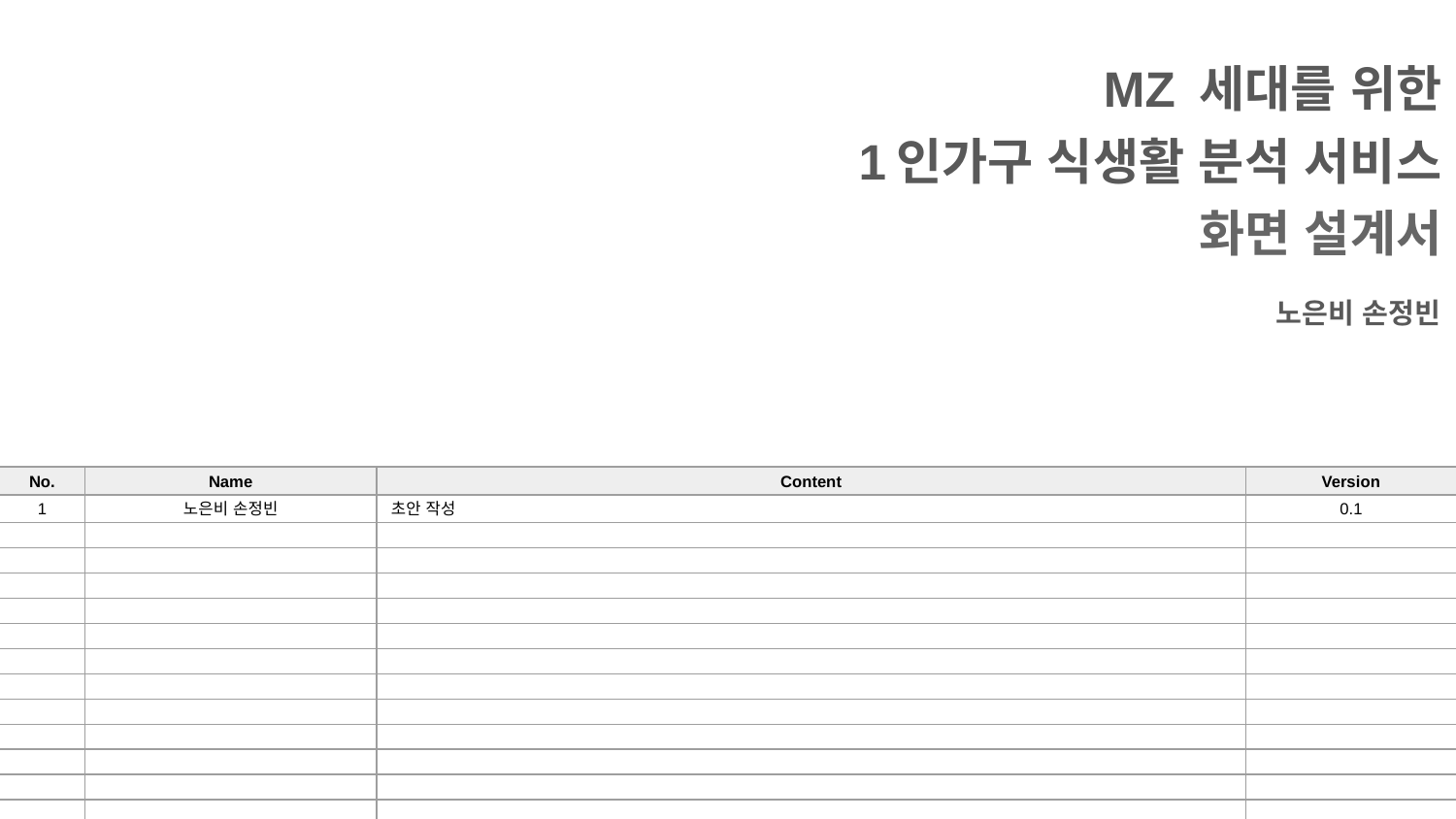

MZ 세대를 위한
1인가구 식생활 분석 서비스
화면 설계서
노은비 손정빈
| No. | Name | Content | Version |
| --- | --- | --- | --- |
| 1 | 노은비 손정빈 | 초안 작성 | 0.1 |
|  |  |  |  |
|  |  |  |  |
|  |  |  |  |
|  |  |  |  |
|  |  |  |  |
|  |  |  |  |
|  |  |  |  |
|  |  |  |  |
|  |  |  |  |
|  |  |  |  |
|  |  |  |  |
|  |  |  |  |